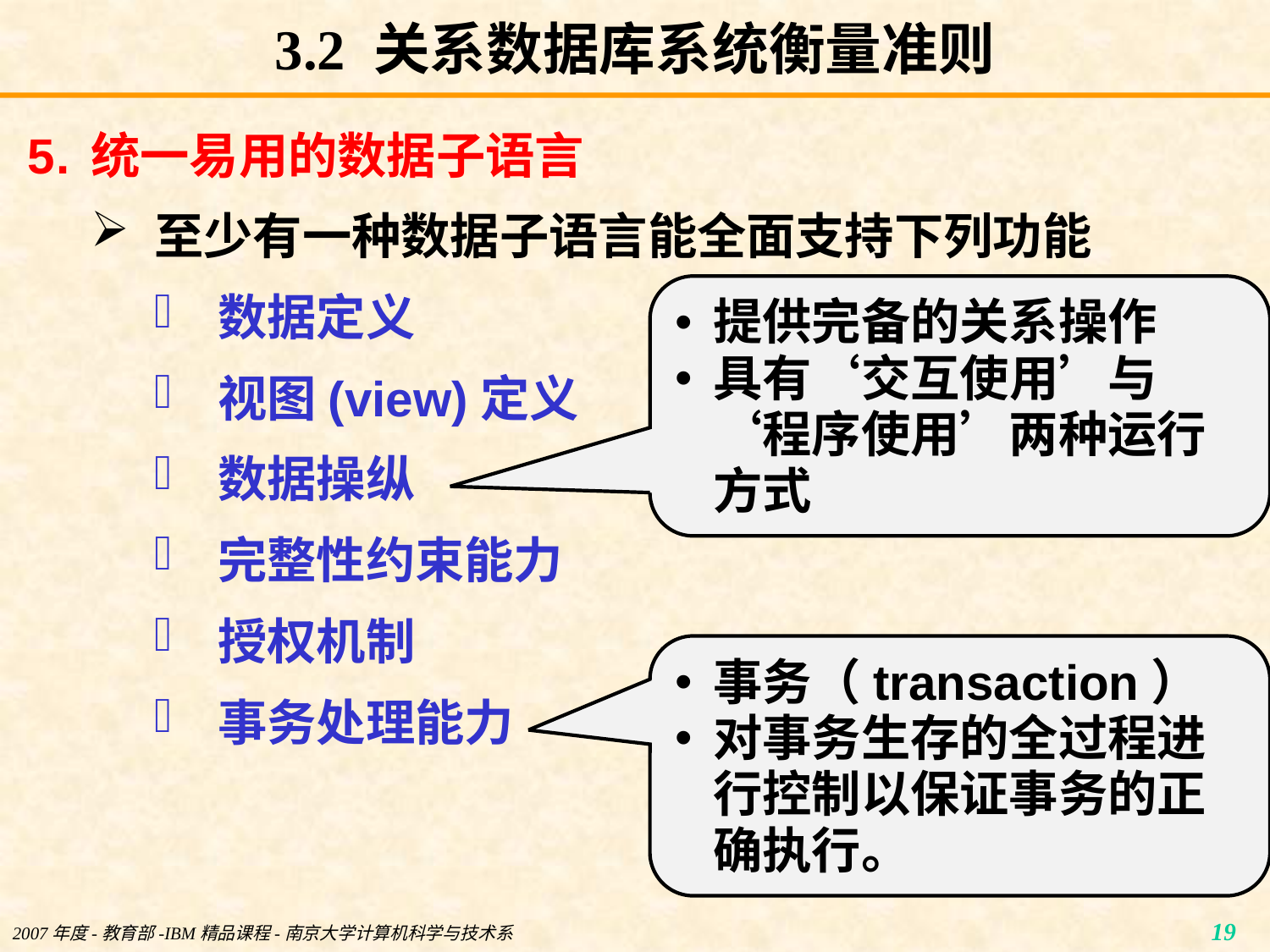

# 3.2 关系数据库系统衡量准则
统一易用的数据子语言
至少有一种数据子语言能全面支持下列功能
数据定义
视图(view)定义
数据操纵
完整性约束能力
授权机制
事务处理能力
提供完备的关系操作
具有‘交互使用’与‘程序使用’两种运行方式

事务（transaction）
对事务生存的全过程进行控制以保证事务的正确执行。
19
2007年度-教育部-IBM精品课程-南京大学计算机科学与技术系